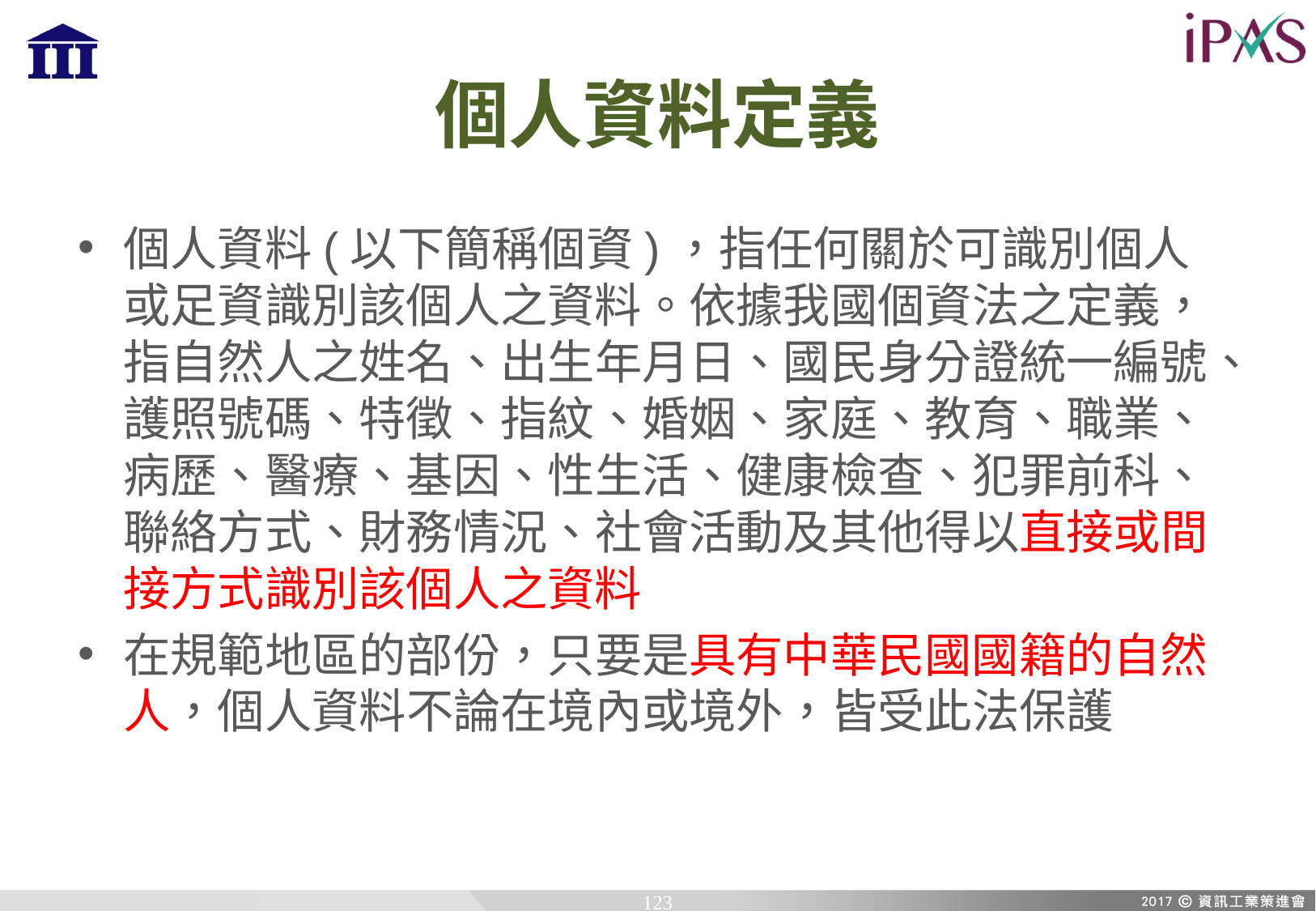

# 個人資料定義
個人資料(以下簡稱個資)，指任何關於可識別個人或足資識別該個人之資料。依據我國個資法之定義，指自然人之姓名、出生年月日、國民身分證統一編號、護照號碼、特徵、指紋、婚姻、家庭、教育、職業、病歷、醫療、基因、性生活、健康檢查、犯罪前科、聯絡方式、財務情況、社會活動及其他得以直接或間接方式識別該個人之資料
在規範地區的部份，只要是具有中華民國國籍的自然人，個人資料不論在境內或境外，皆受此法保護
123